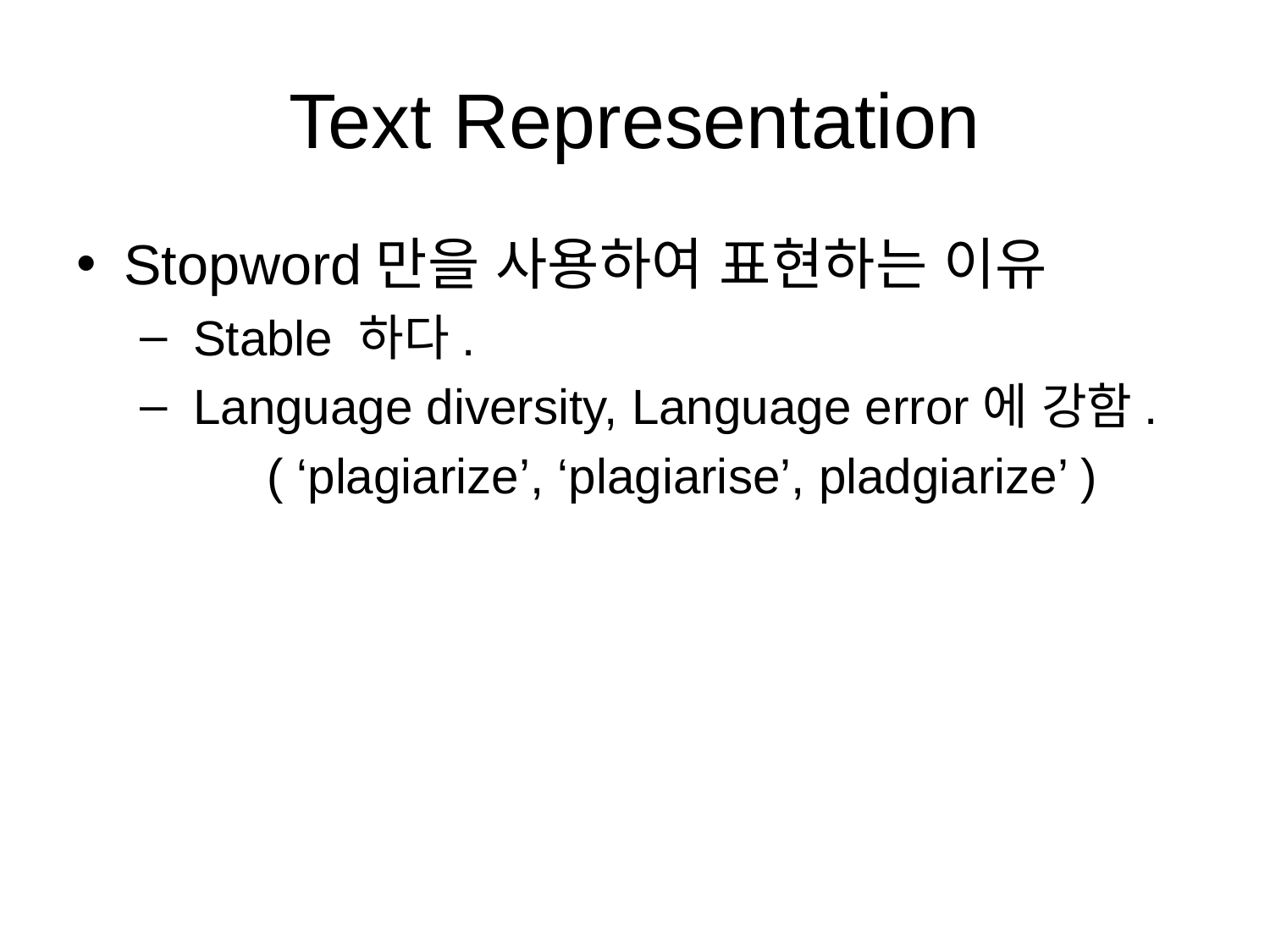

# Text Representation
Stopword만을 사용하여 표현하는 이유
 Stable 하다.
 Language diversity, Language error에 강함.
	( ‘plagiarize’, ‘plagiarise’, pladgiarize’ )